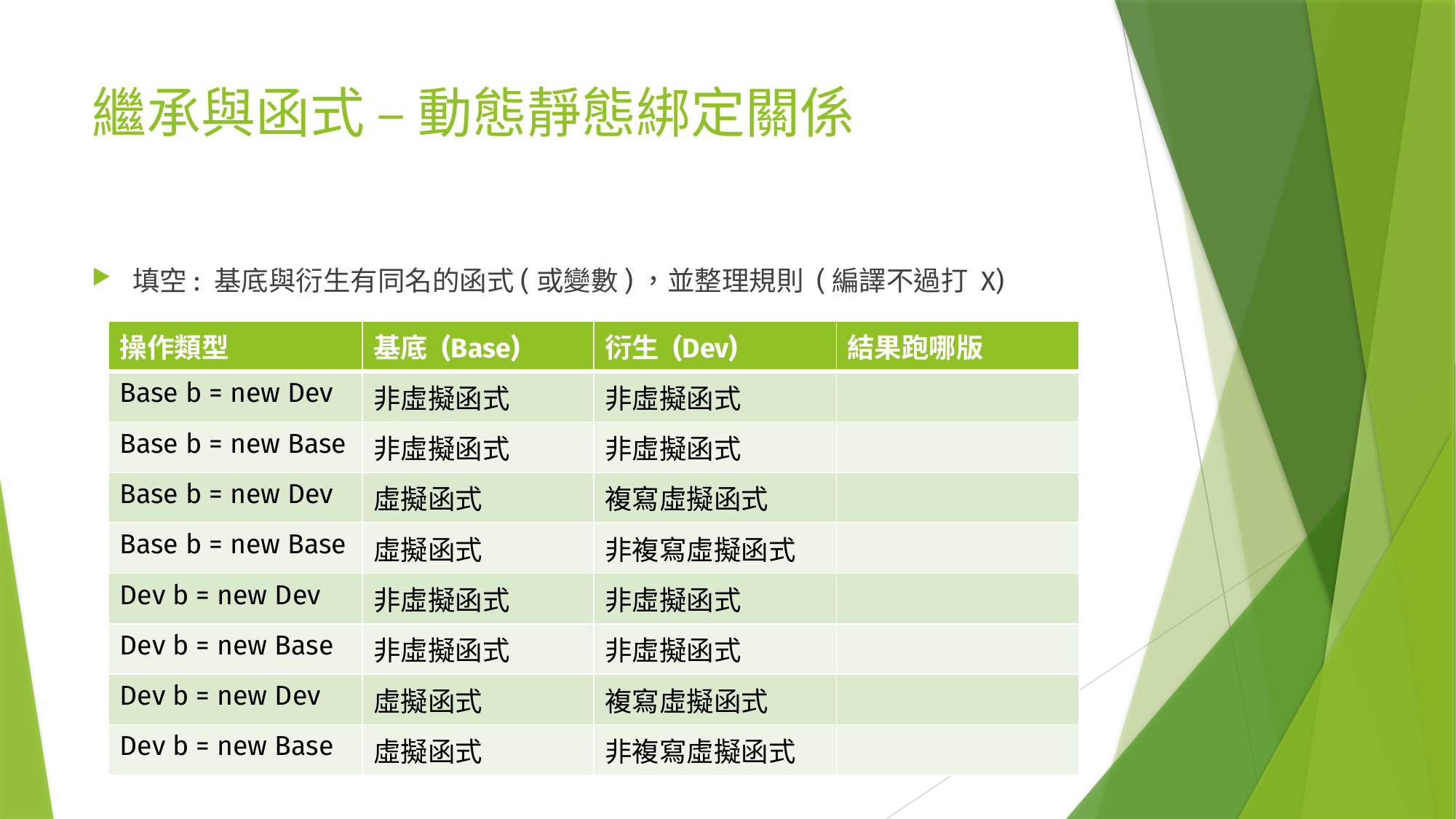

# 繼承與函式 – 動態靜態綁定關係
填空: 基底與衍生有同名的函式(或變數)，並整理規則 (編譯不過打 X)
| 操作類型 | 基底 (Base) | 衍生 (Dev) | 結果跑哪版 |
| --- | --- | --- | --- |
| Base b = new Dev | 非虛擬函式 | 非虛擬函式 |  |
| Base b = new Base | 非虛擬函式 | 非虛擬函式 |  |
| Base b = new Dev | 虛擬函式 | 複寫虛擬函式 |  |
| Base b = new Base | 虛擬函式 | 非複寫虛擬函式 |  |
| Dev b = new Dev | 非虛擬函式 | 非虛擬函式 |  |
| Dev b = new Base | 非虛擬函式 | 非虛擬函式 |  |
| Dev b = new Dev | 虛擬函式 | 複寫虛擬函式 |  |
| Dev b = new Base | 虛擬函式 | 非複寫虛擬函式 |  |